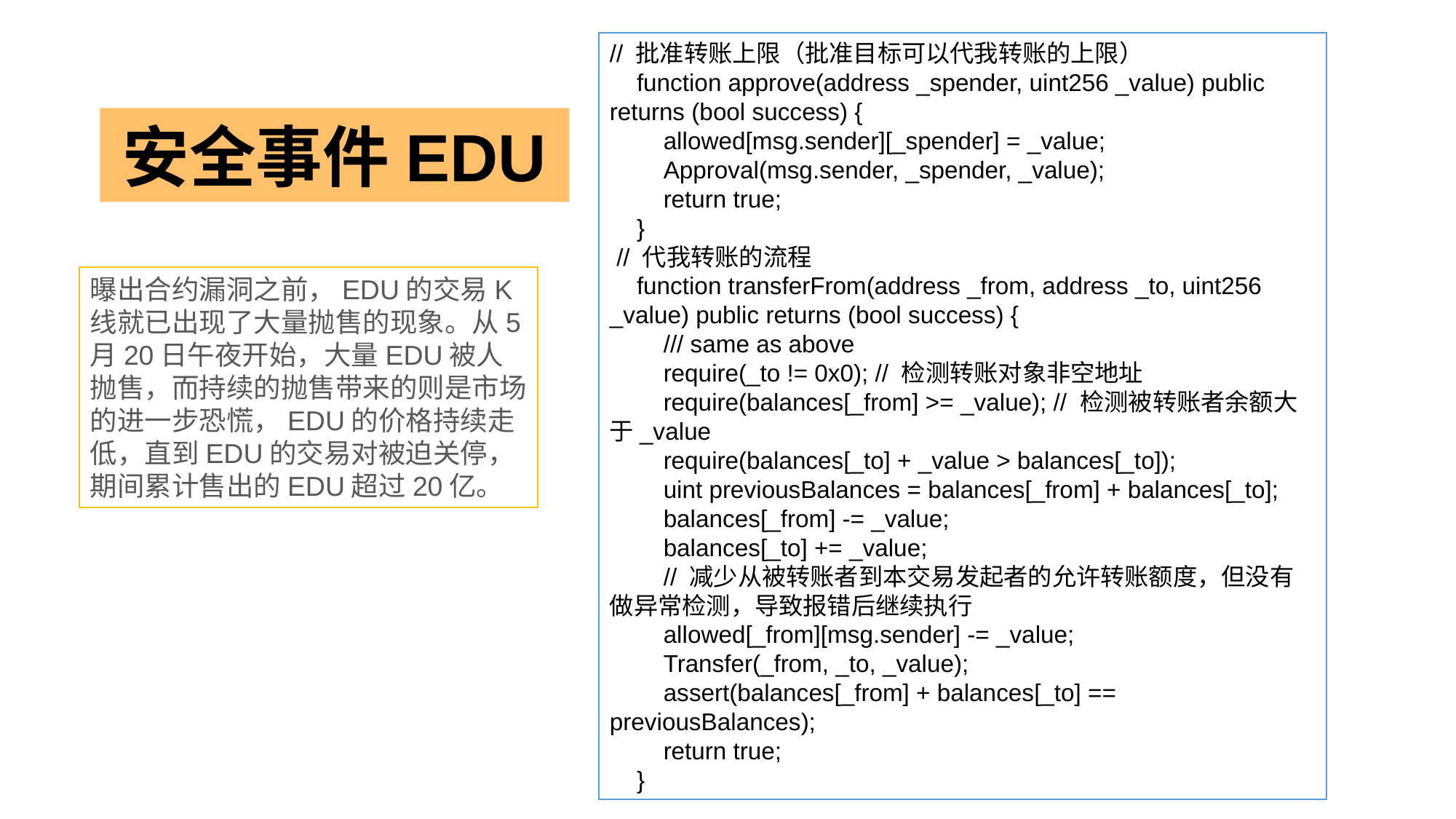

// 批准转账上限（批准目标可以代我转账的上限）
    function approve(address _spender, uint256 _value) public returns (bool success) {
        allowed[msg.sender][_spender] = _value;
        Approval(msg.sender, _spender, _value);
        return true;
    }
 // 代我转账的流程
    function transferFrom(address _from, address _to, uint256 _value) public returns (bool success) {
        /// same as above
        require(_to != 0x0); // 检测转账对象非空地址
        require(balances[_from] >= _value); // 检测被转账者余额大于_value
        require(balances[_to] + _value > balances[_to]);
        uint previousBalances = balances[_from] + balances[_to];
        balances[_from] -= _value;
        balances[_to] += _value;
        // 减少从被转账者到本交易发起者的允许转账额度，但没有做异常检测，导致报错后继续执行
        allowed[_from][msg.sender] -= _value;
        Transfer(_from, _to, _value);
        assert(balances[_from] + balances[_to] == previousBalances);
        return true;
    }
# 安全事件EDU
曝出合约漏洞之前，EDU的交易K线就已出现了大量抛售的现象。从5月20日午夜开始，大量EDU被人抛售，而持续的抛售带来的则是市场的进一步恐慌，EDU的价格持续走低，直到EDU的交易对被迫关停，期间累计售出的EDU超过20亿。